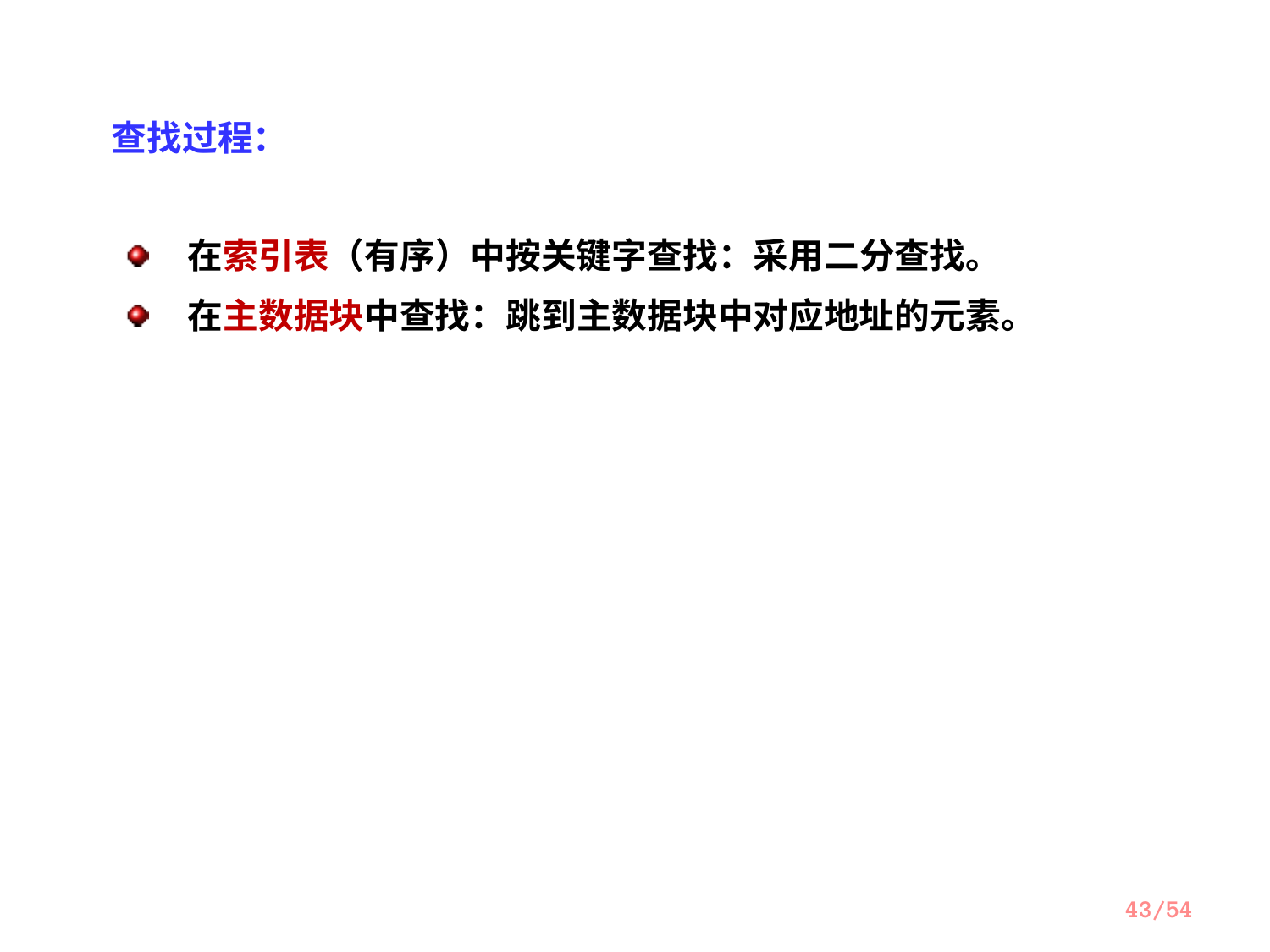

查找过程：
在索引表（有序）中按关键字查找：采用二分查找。
在主数据块中查找：跳到主数据块中对应地址的元素。
43/54